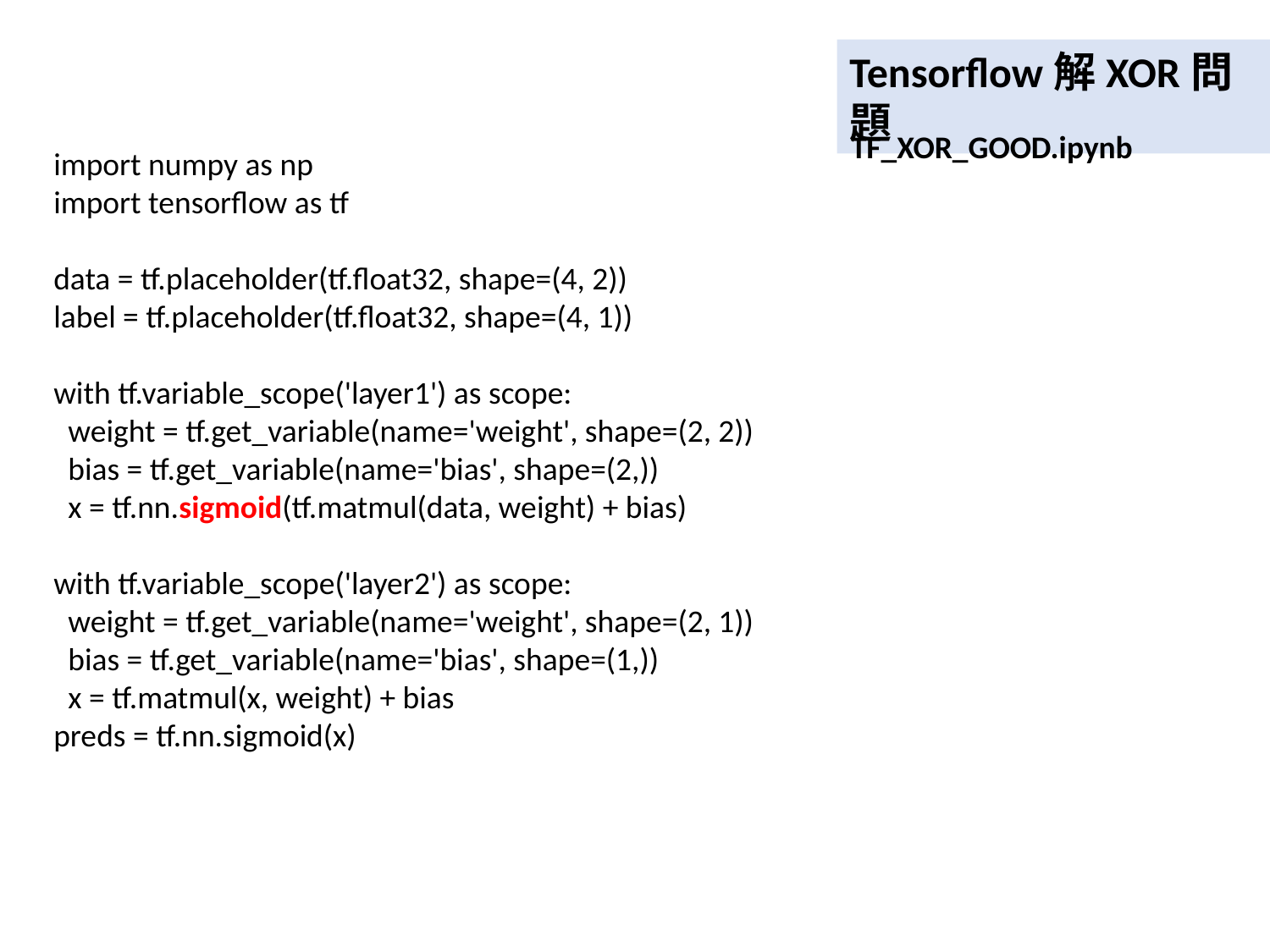

Tensorflow解XOR問題
TF_XOR_GOOD.ipynb
import numpy as np
import tensorflow as tf

data = tf.placeholder(tf.float32, shape=(4, 2))
label = tf.placeholder(tf.float32, shape=(4, 1))

with tf.variable_scope('layer1') as scope:
  weight = tf.get_variable(name='weight', shape=(2, 2))
  bias = tf.get_variable(name='bias', shape=(2,))
  x = tf.nn.sigmoid(tf.matmul(data, weight) + bias)

with tf.variable_scope('layer2') as scope:
  weight = tf.get_variable(name='weight', shape=(2, 1))
  bias = tf.get_variable(name='bias', shape=(1,))
  x = tf.matmul(x, weight) + bias
preds = tf.nn.sigmoid(x)